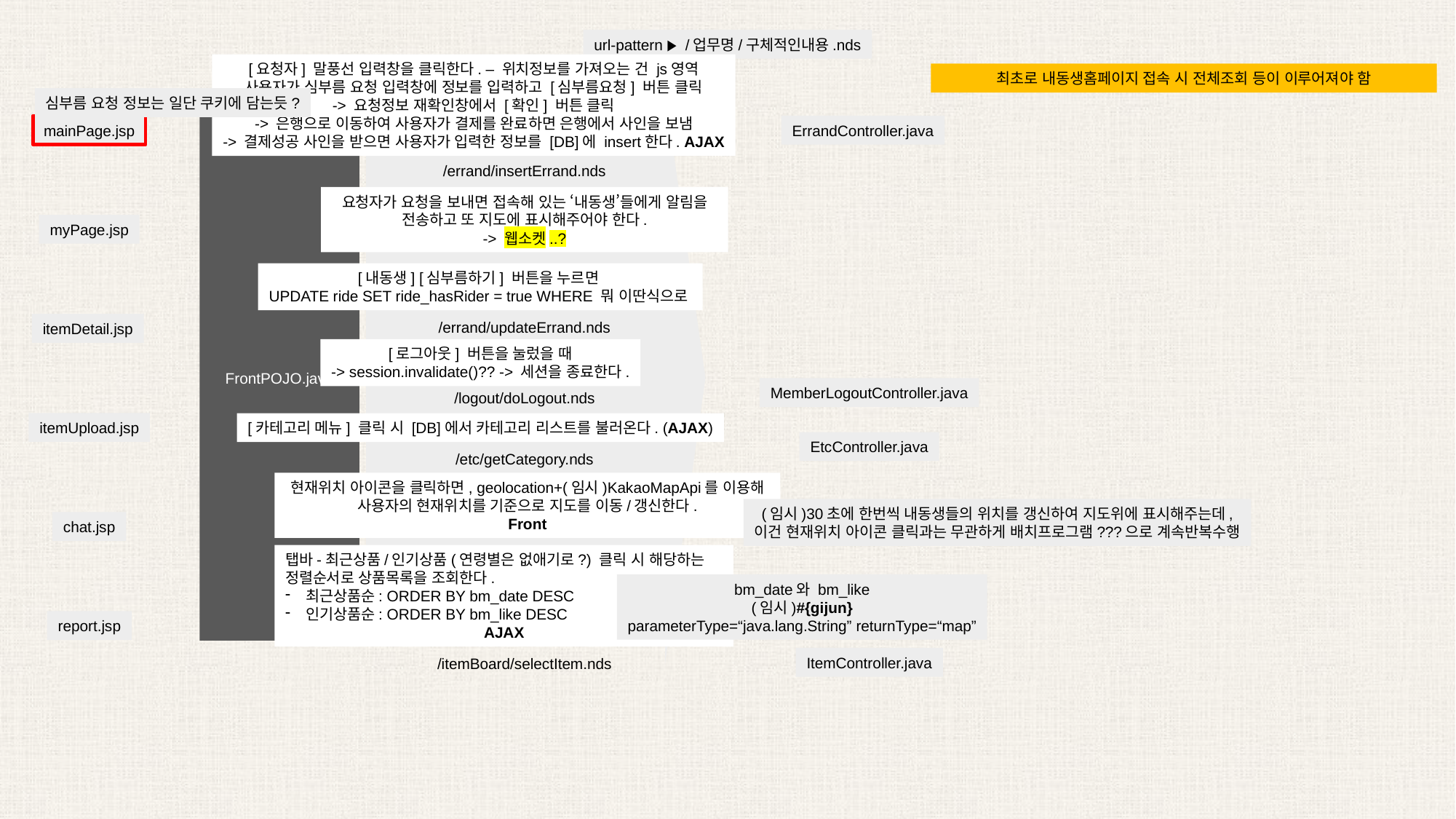

url-pattern ▶  /업무명/구체적인내용.nds
[요청자] 말풍선 입력창을 클릭한다. – 위치정보를 가져오는 건 js영역
사용자가 심부름 요청 입력창에 정보를 입력하고 [심부름요청] 버튼 클릭
-> 요청정보 재확인창에서 [확인] 버튼 클릭
-> 은행으로 이동하여 사용자가 결제를 완료하면 은행에서 사인을 보냄
-> 결제성공 사인을 받으면 사용자가 입력한 정보를 [DB]에 insert한다. AJAX
최초로 내동생홈페이지 접속 시 전체조회 등이 이루어져야 함
심부름 요청 정보는 일단 쿠키에 담는듯?

mainPage.jsp
FrontPOJO.java
ErrandController.java
/errand/insertErrand.nds
요청자가 요청을 보내면 접속해 있는 ‘내동생’들에게 알림을 전송하고 또 지도에 표시해주어야 한다.
-> 웹소켓..?
myPage.jsp
[내동생] [심부름하기] 버튼을 누르면
UPDATE ride SET ride_hasRider = true WHERE 뭐 이딴식으로
/errand/updateErrand.nds
itemDetail.jsp
[로그아웃] 버튼을 눌렀을 때
-> session.invalidate()?? -> 세션을 종료한다.
MemberLogoutController.java
/logout/doLogout.nds
itemUpload.jsp
[카테고리 메뉴] 클릭 시 [DB]에서 카테고리 리스트를 불러온다. (AJAX)
EtcController.java
/etc/getCategory.nds
현재위치 아이콘을 클릭하면, geolocation+(임시)KakaoMapApi를 이용해 사용자의 현재위치를 기준으로 지도를 이동/갱신한다.
Front
(임시)30초에 한번씩 내동생들의 위치를 갱신하여 지도위에 표시해주는데,
이건 현재위치 아이콘 클릭과는 무관하게 배치프로그램???으로 계속반복수행
chat.jsp
탭바-최근상품/인기상품(연령별은 없애기로?) 클릭 시 해당하는 정렬순서로 상품목록을 조회한다.
최근상품순: ORDER BY bm_date DESC
인기상품순: ORDER BY bm_like DESC
AJAX
bm_date와 bm_like
(임시)#{gijun}
parameterType=“java.lang.String” returnType=“map”
report.jsp
ItemController.java
/itemBoard/selectItem.nds